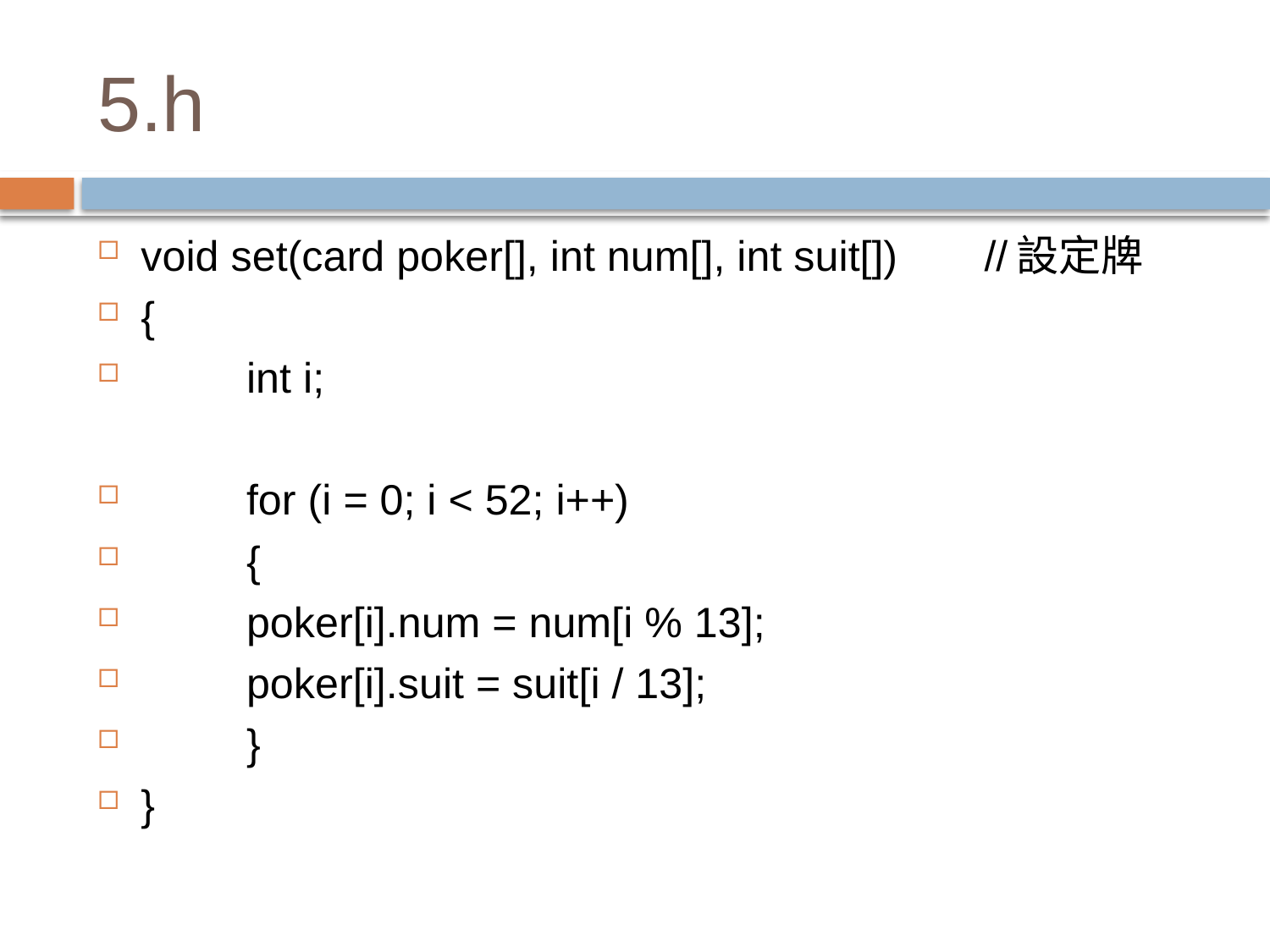

# 5.h
void set(card poker[], int num[], int suit[])							//設定牌
{
	int i;

	for (i = 0; i < 52; i++)
	{
		poker[i].num = num[i % 13];
		poker[i].suit = suit[i / 13];
	}
}